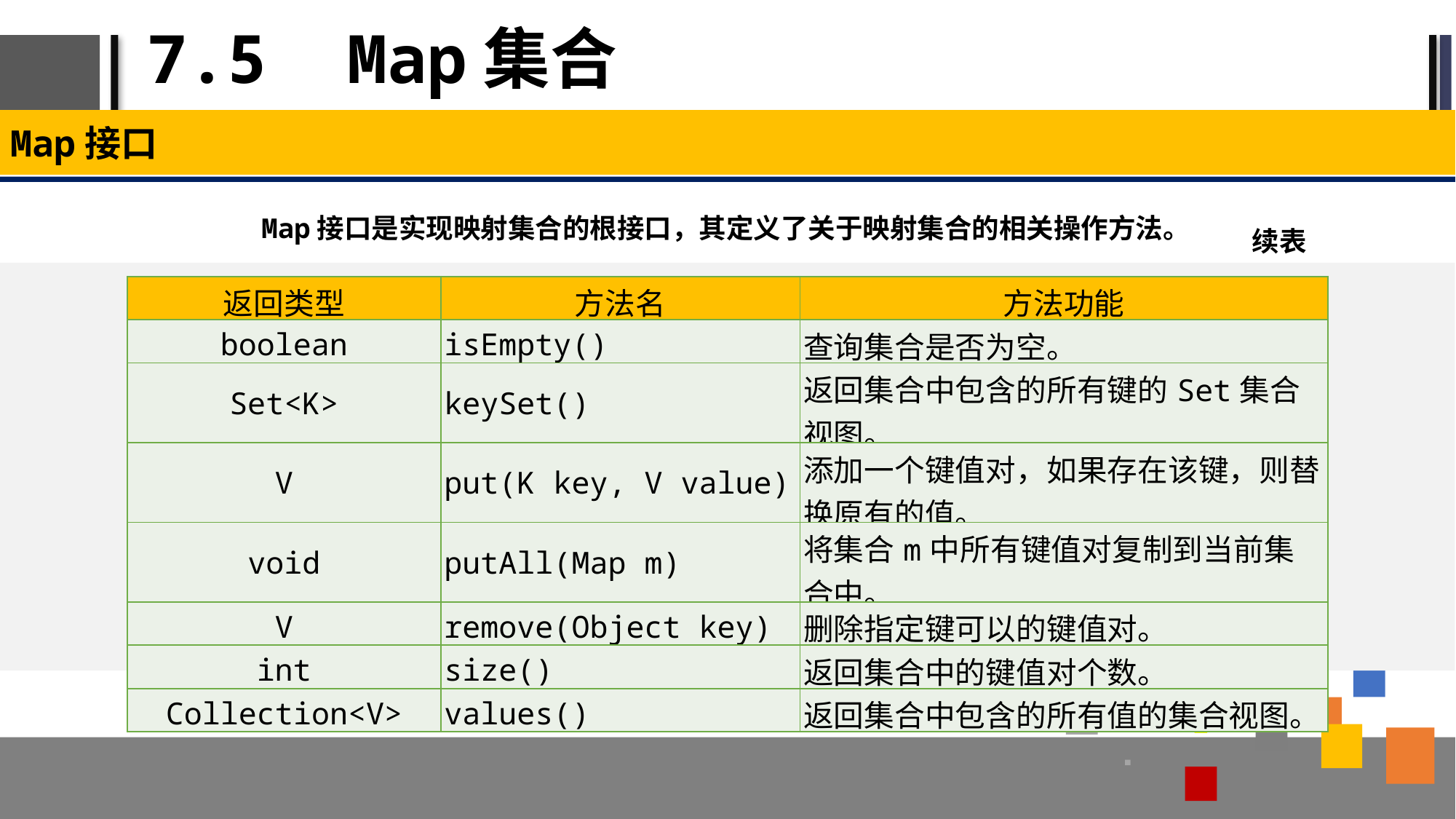

# 7.5  Map集合
Map接口

Map接口是实现映射集合的根接口，其定义了关于映射集合的相关操作方法。
续表

| 返回类型 | 方法名 | 方法功能 |
| --- | --- | --- |
| boolean | isEmpty() | 查询集合是否为空。 |
| Set<K> | keySet() | 返回集合中包含的所有键的Set集合视图。 |
| V | put(K key, V value) | 添加一个键值对，如果存在该键，则替换原有的值。 |
| void | putAll(Map m) | 将集合m中所有键值对复制到当前集合中。 |
| V | remove(Object key) | 删除指定键可以的键值对。 |
| int | size() | 返回集合中的键值对个数。 |
| Collection<V> | values() | 返回集合中包含的所有值的集合视图。 |